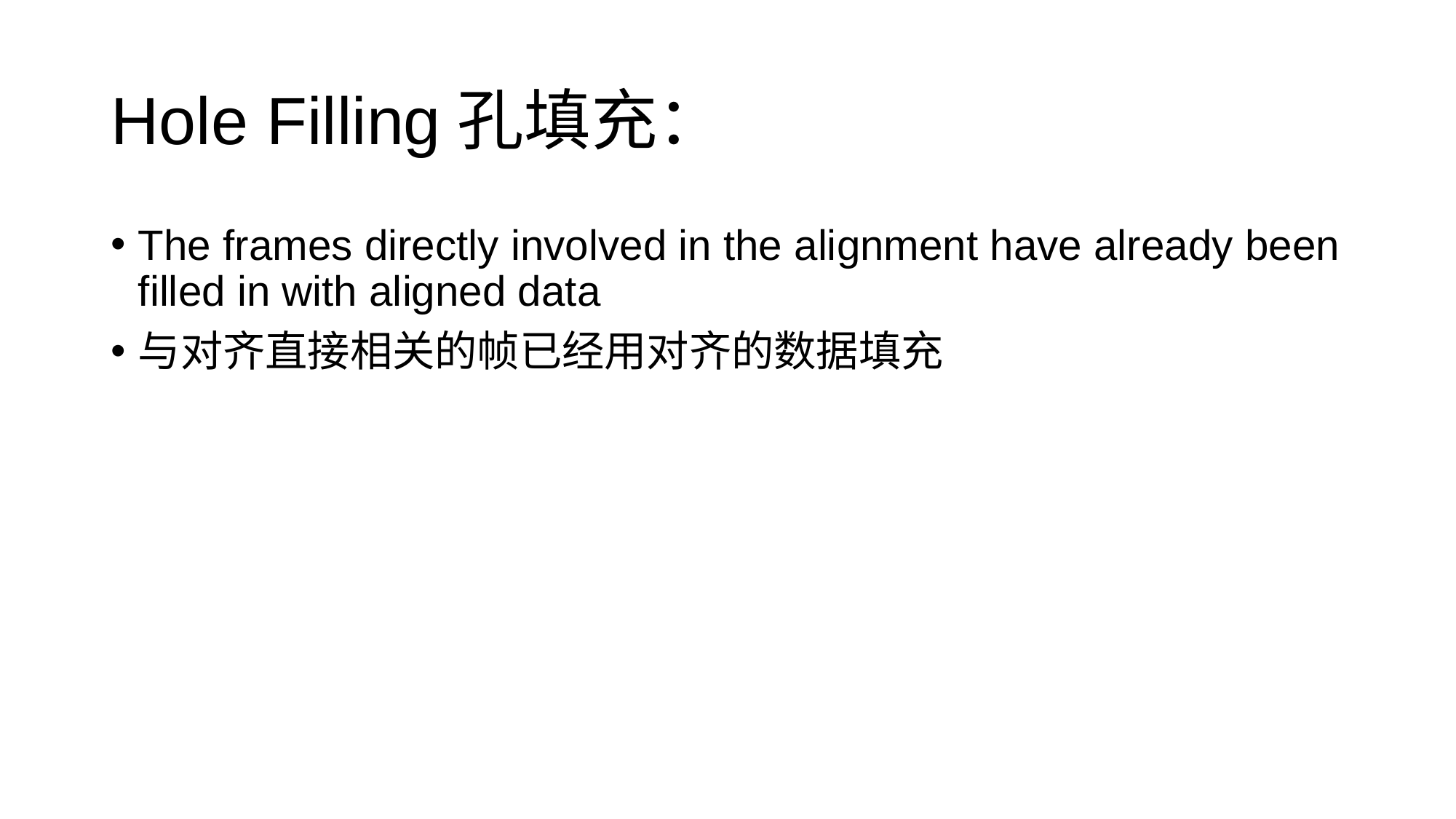

# Hole Filling孔填充：
The frames directly involved in the alignment have already been filled in with aligned data
与对齐直接相关的帧已经用对齐的数据填充